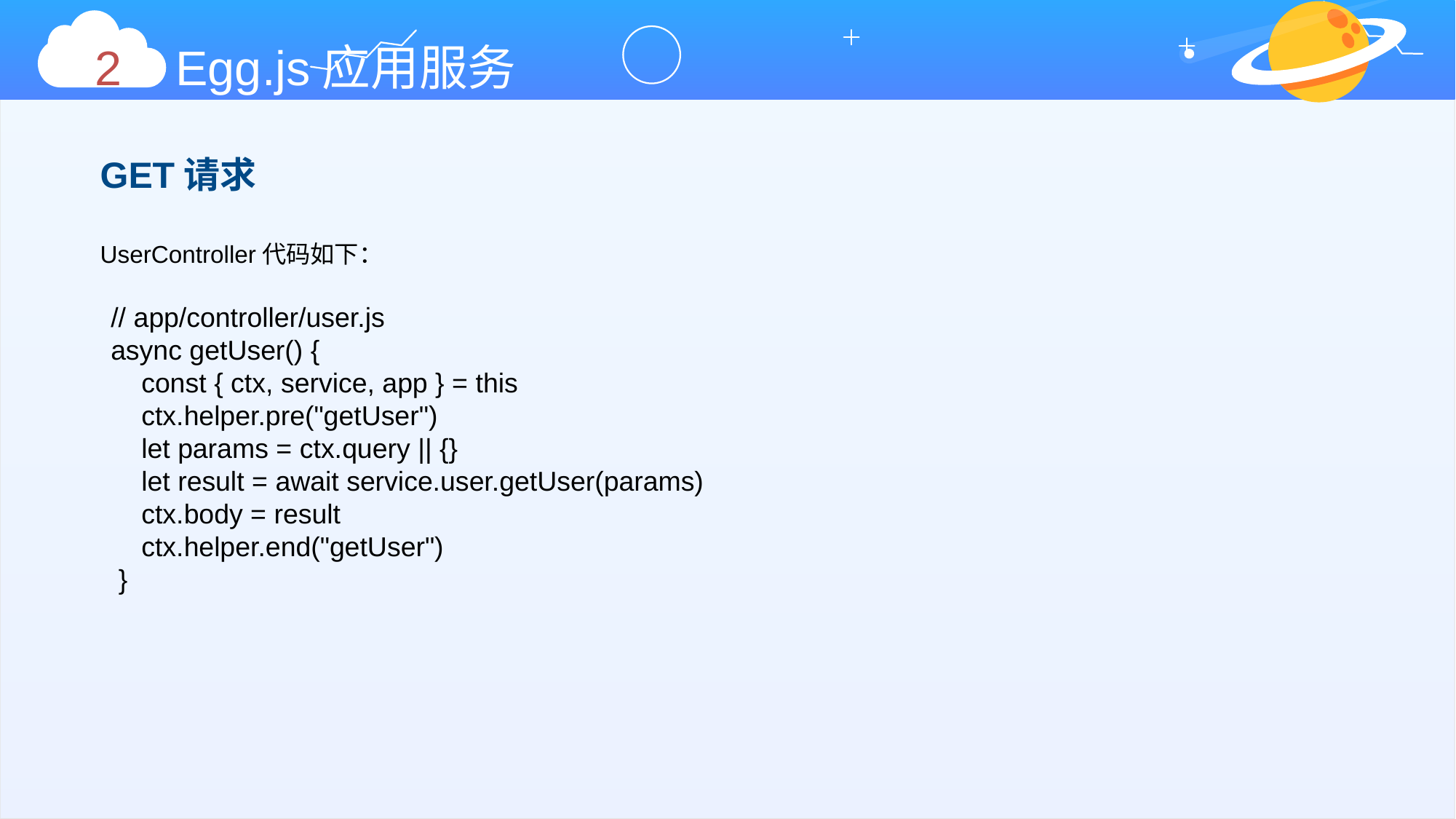

2    Egg.js应用服务
GET请求
UserController代码如下：
// app/controller/user.js
async getUser() {
    const { ctx, service, app } = this
    ctx.helper.pre("getUser")
    let params = ctx.query || {}
    let result = await service.user.getUser(params)
    ctx.body = result
    ctx.helper.end("getUser")
 }